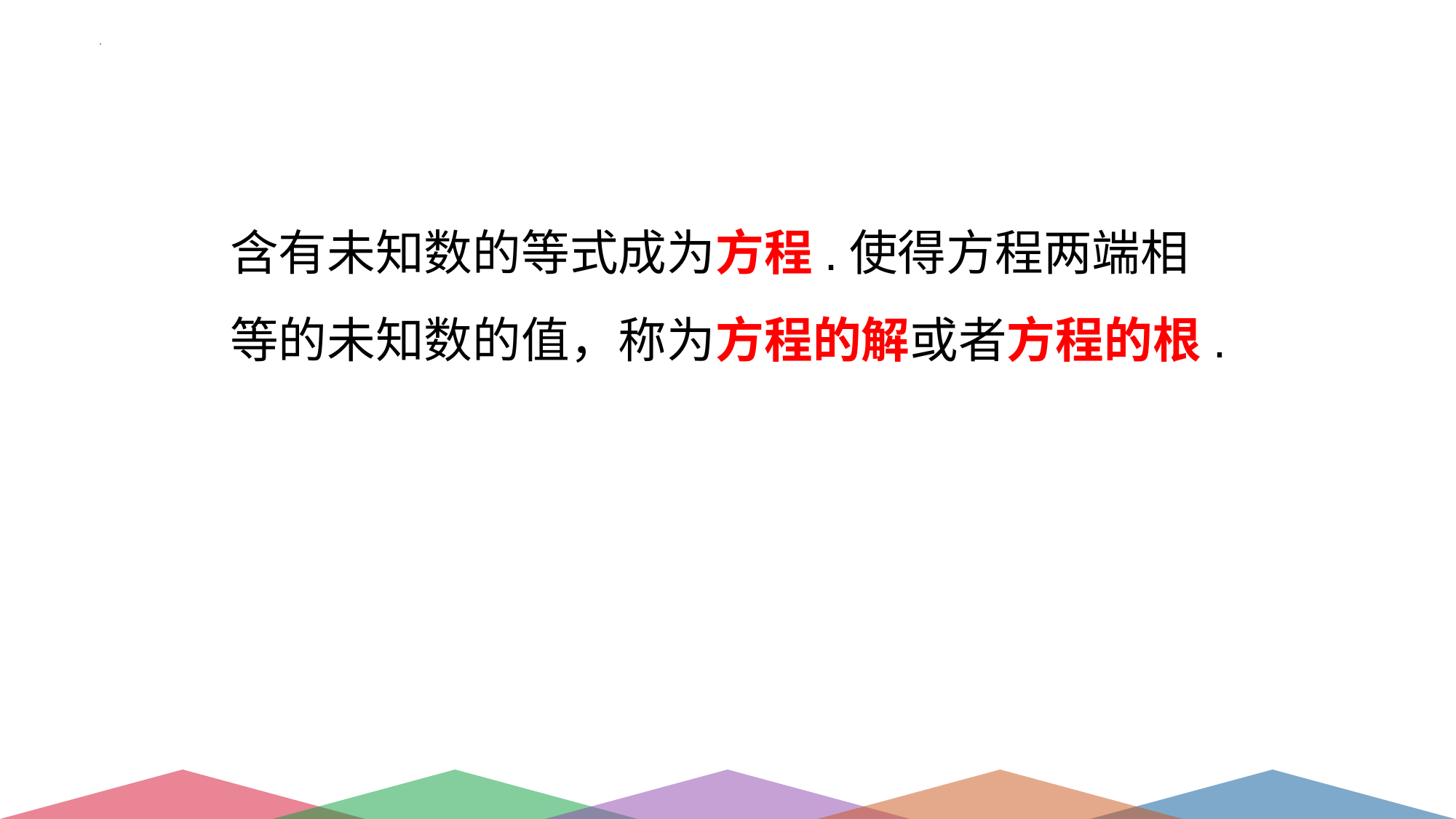

含有未知数的等式成为方程.使得方程两端相等的未知数的值，称为方程的解或者方程的根.